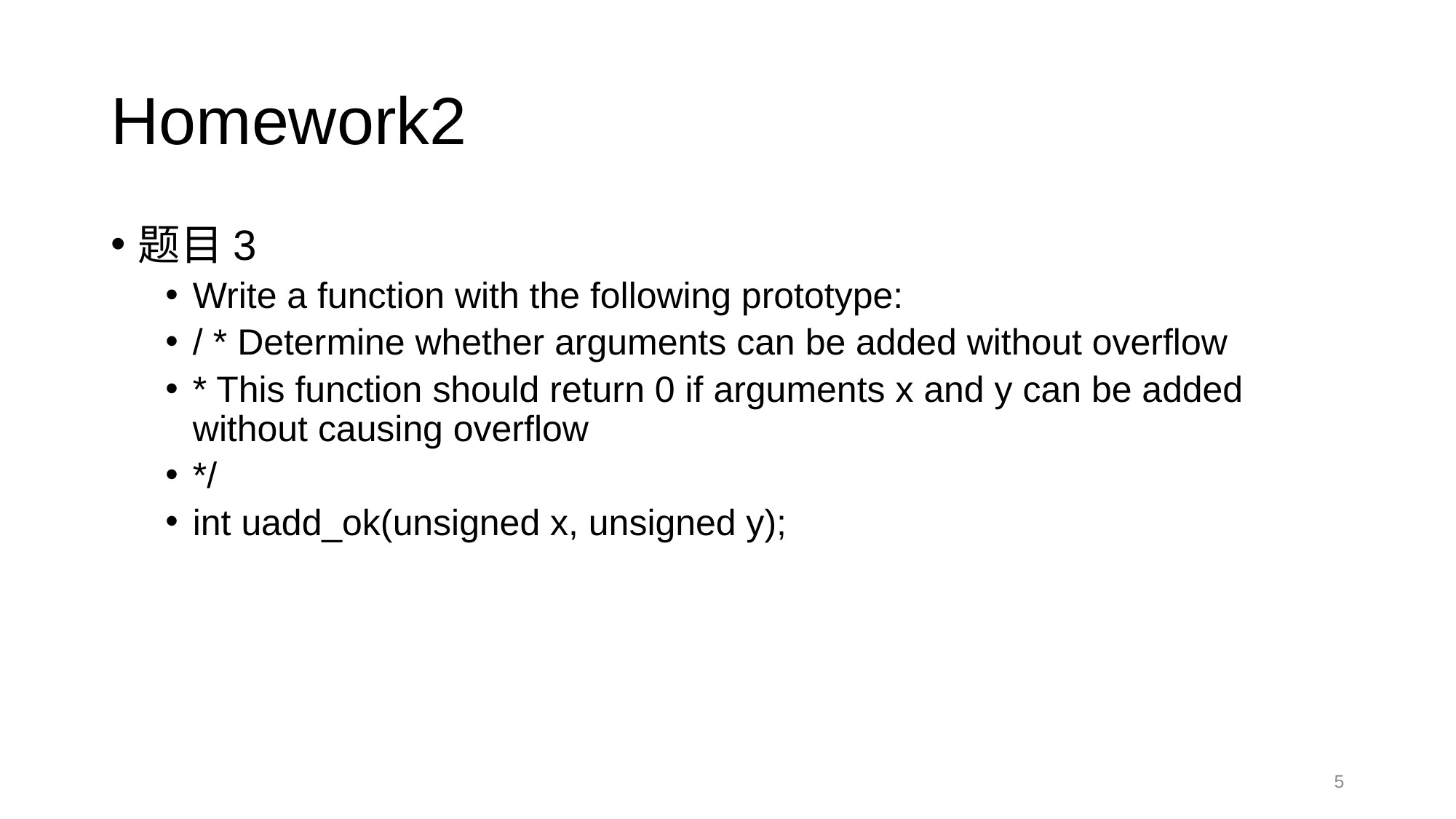

# Homework2
题目3
Write a function with the following prototype:
/ * Determine whether arguments can be added without overflow
* This function should return 0 if arguments x and y can be added without causing overflow
*/
int uadd_ok(unsigned x, unsigned y);

5